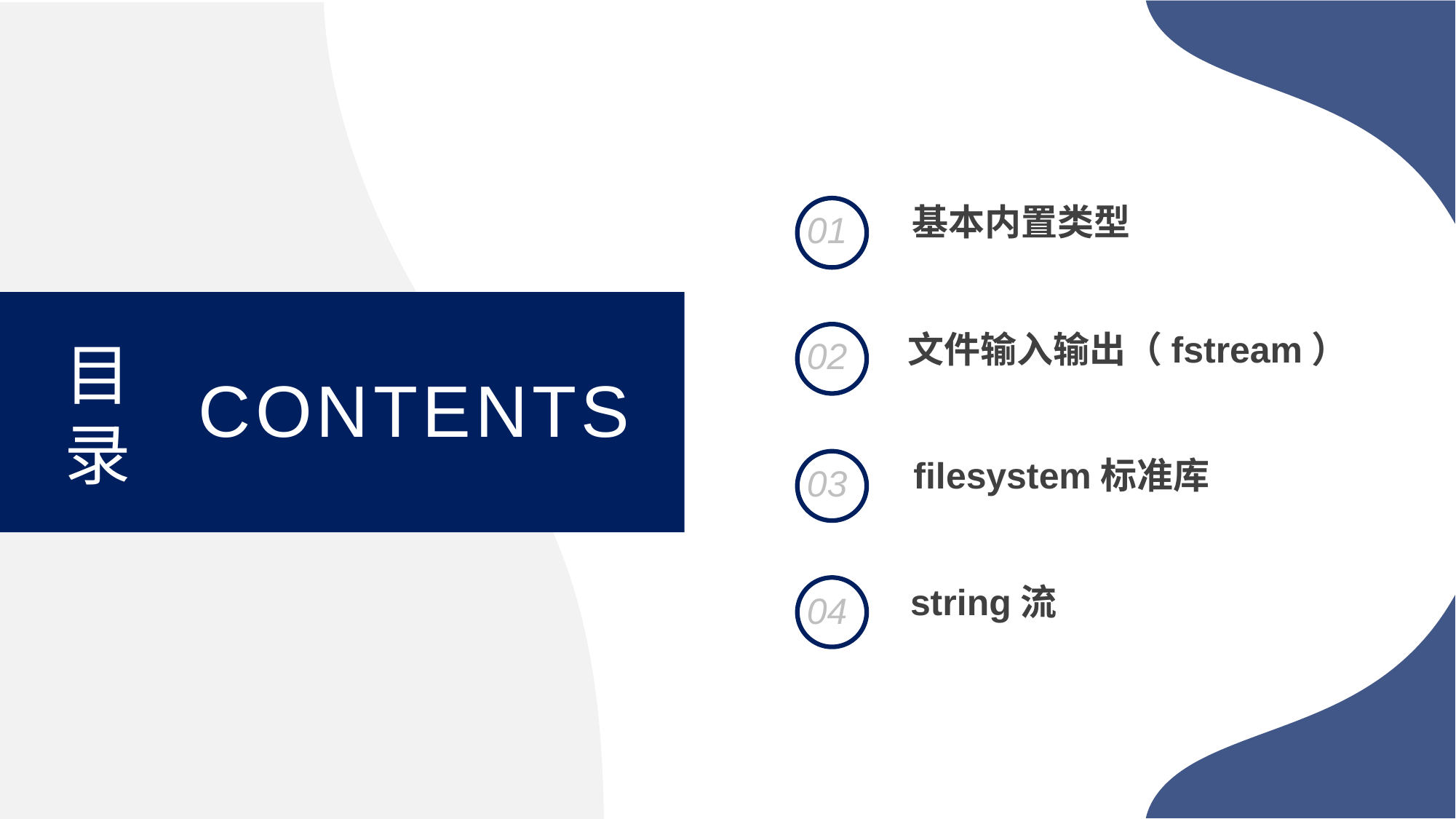

CONTENTS
基本内置类型

01

文件输入输出（fstream）

目录
02
filesystem标准库

03
string流

04